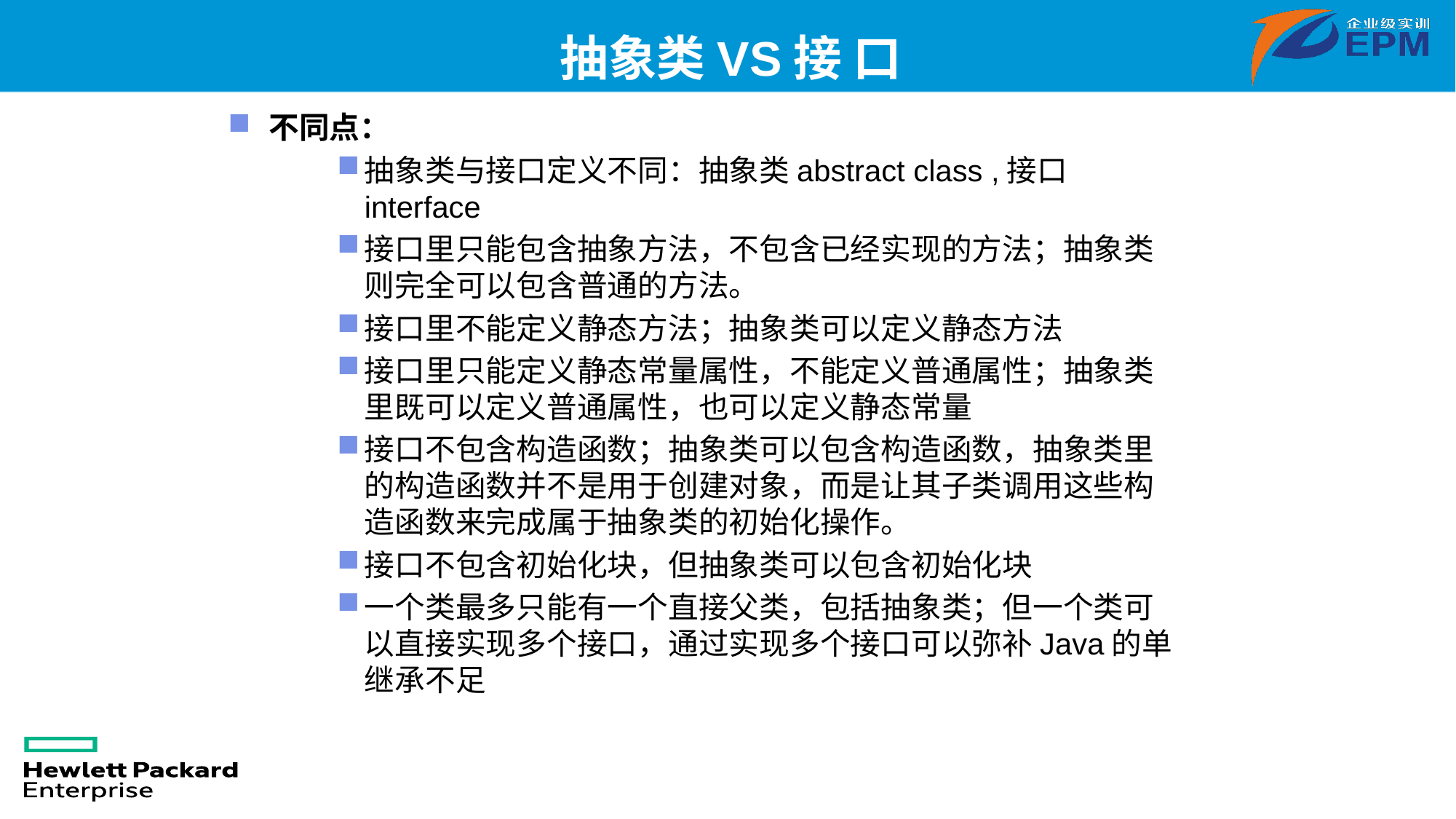

# 抽象类VS接 口
不同点：
抽象类与接口定义不同：抽象类abstract class ,接口  interface
接口里只能包含抽象方法，不包含已经实现的方法；抽象类则完全可以包含普通的方法。
接口里不能定义静态方法；抽象类可以定义静态方法
接口里只能定义静态常量属性，不能定义普通属性；抽象类里既可以定义普通属性，也可以定义静态常量
接口不包含构造函数；抽象类可以包含构造函数，抽象类里的构造函数并不是用于创建对象，而是让其子类调用这些构造函数来完成属于抽象类的初始化操作。
接口不包含初始化块，但抽象类可以包含初始化块
一个类最多只能有一个直接父类，包括抽象类；但一个类可以直接实现多个接口，通过实现多个接口可以弥补Java的单继承不足